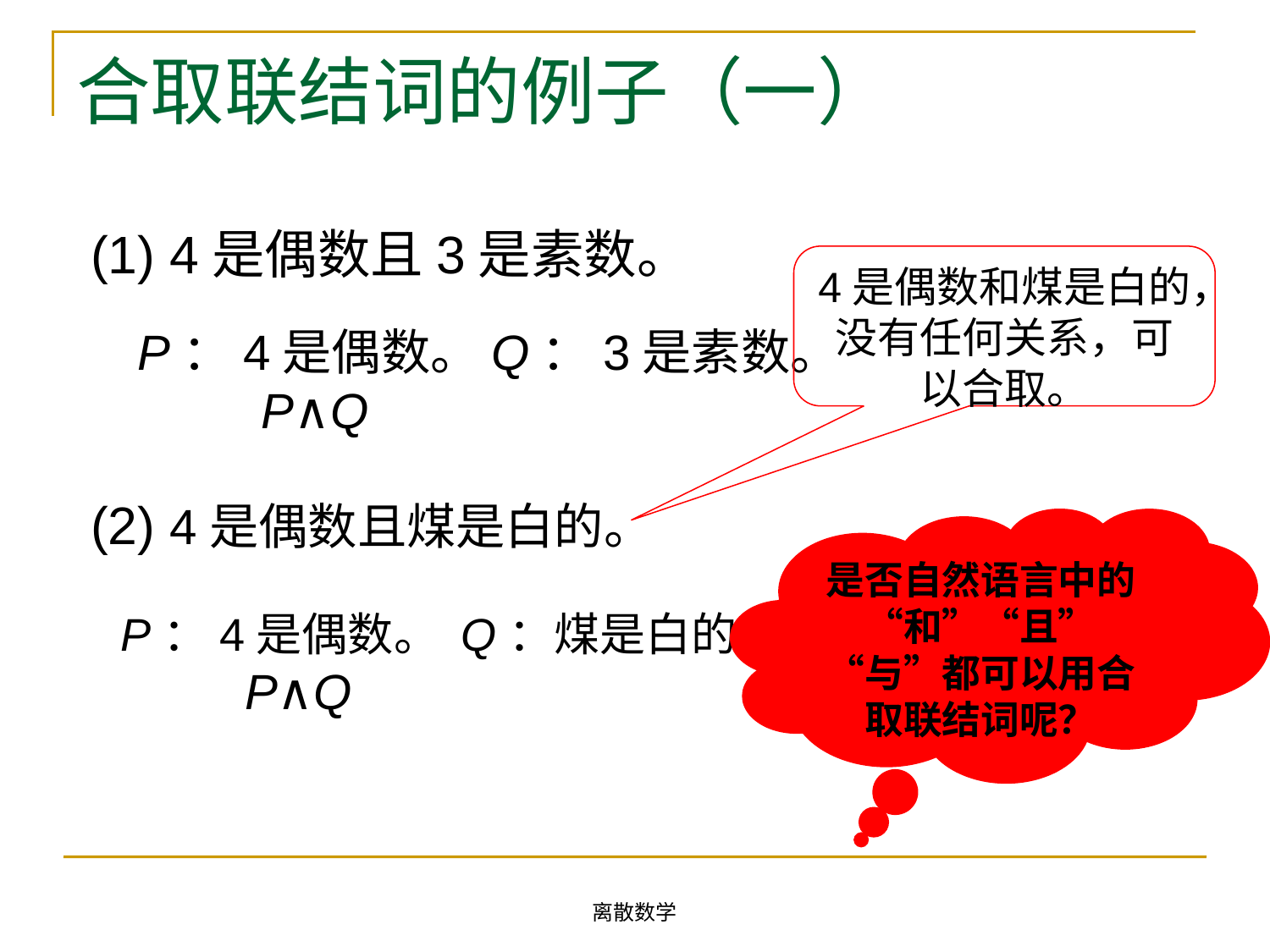

# 合取联结词的例子（一）
 (1) 4是偶数且3是素数。

 (2) 4是偶数且煤是白的。

4是偶数和煤是白的，没有任何关系，可以合取。
P：4是偶数。Q：3是素数。
         P∧Q
是否自然语言中的“和”“且”“与”都可以用合取联结词呢？
P：4是偶数。 Q：煤是白的。
         P∧Q

20
离散数学